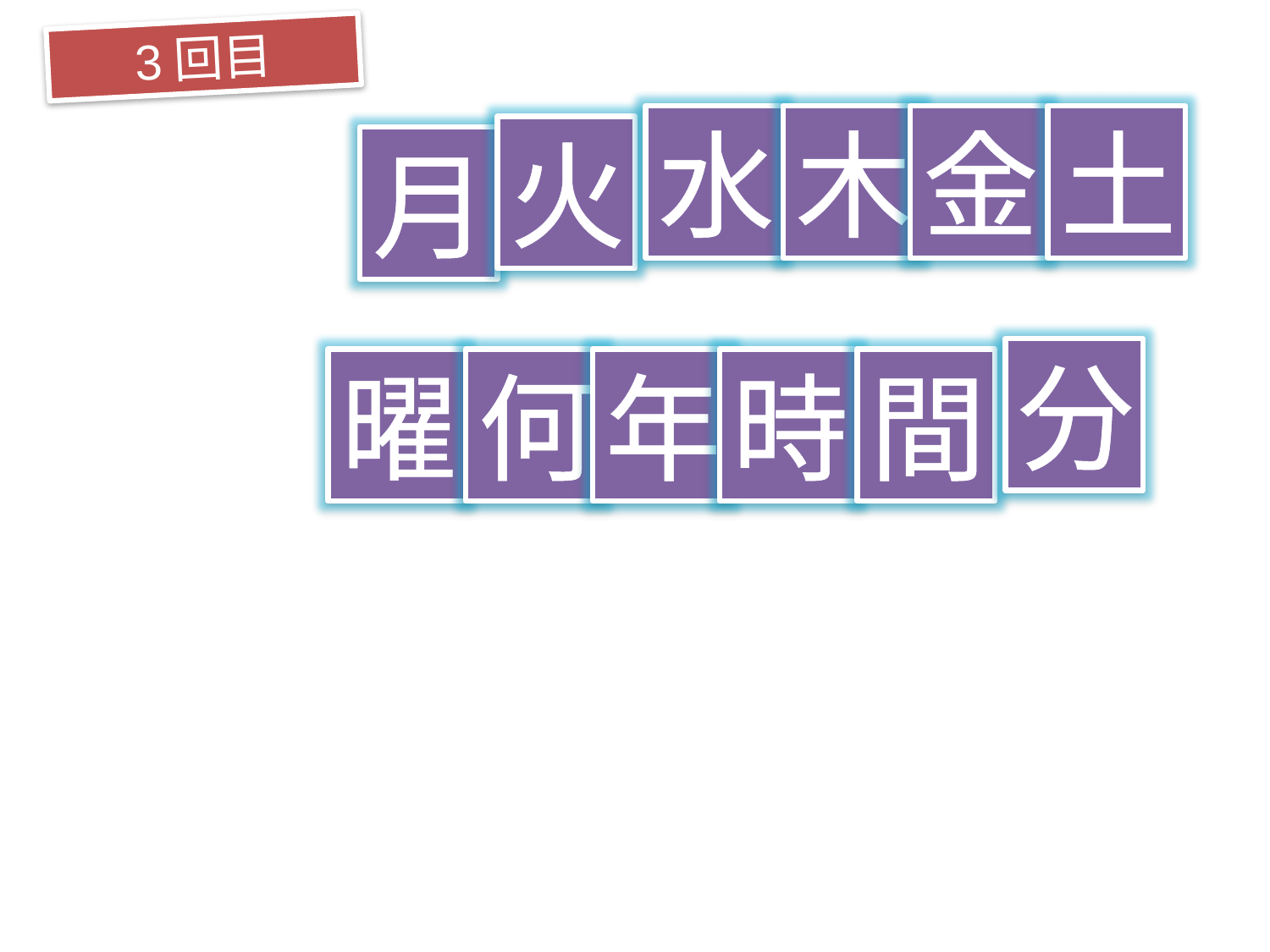

3回目
水
木
金
土
火
月
分
曜
何
年
時
間